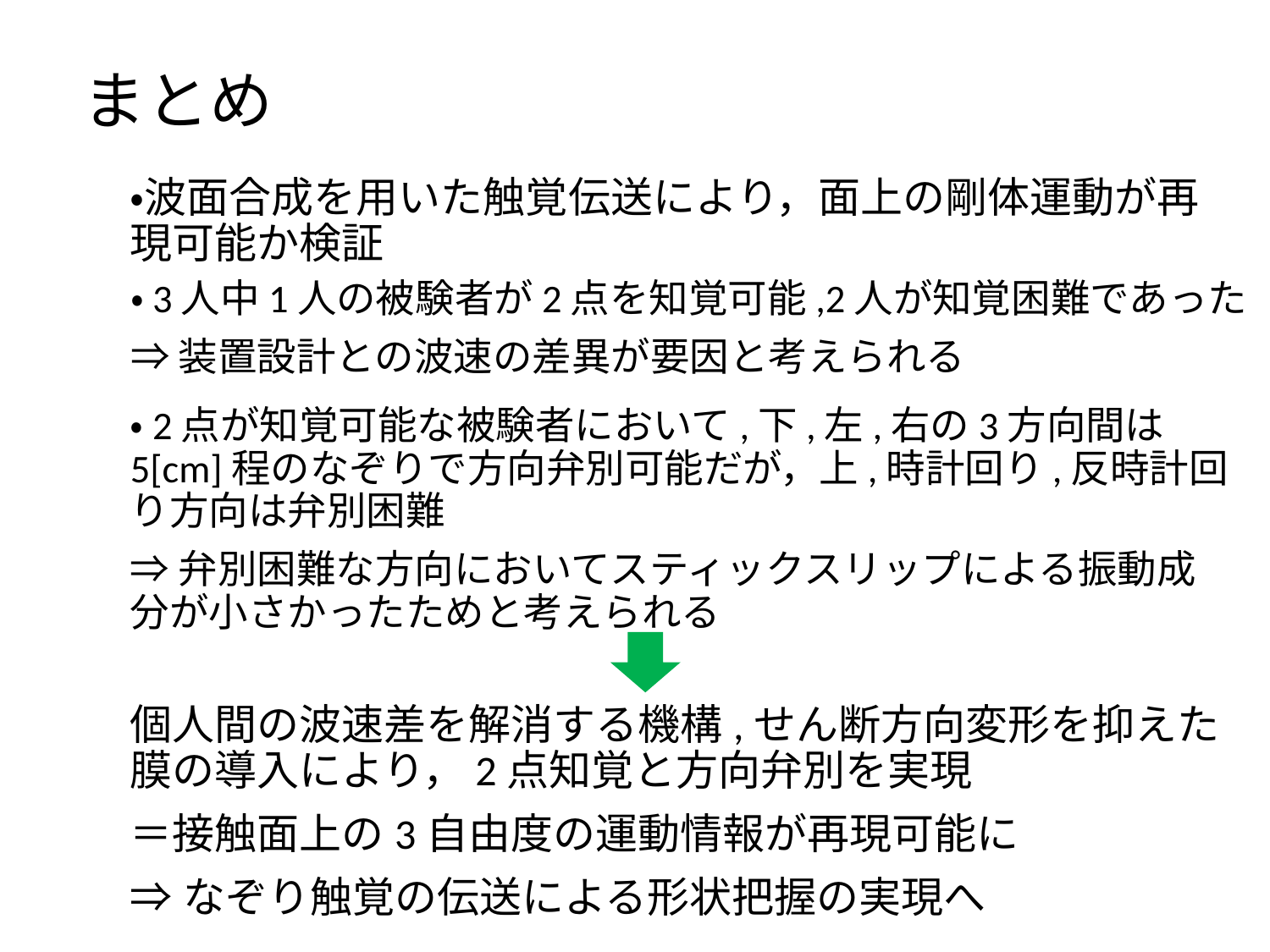

まとめ
・波面合成を用いた触覚伝送により，面上の剛体運動が再現可能か検証
・3人中1人の被験者が2点を知覚可能,2人が知覚困難であった
⇒装置設計との波速の差異が要因と考えられる
・2点が知覚可能な被験者において,下,左,右の3方向間は5[cm]程のなぞりで方向弁別可能だが，上,時計回り,反時計回り方向は弁別困難
⇒弁別困難な方向においてスティックスリップによる振動成分が小さかったためと考えられる

個人間の波速差を解消する機構,せん断方向変形を抑えた膜の導入により，2点知覚と方向弁別を実現
＝接触面上の3自由度の運動情報が再現可能に
⇒なぞり触覚の伝送による形状把握の実現へ